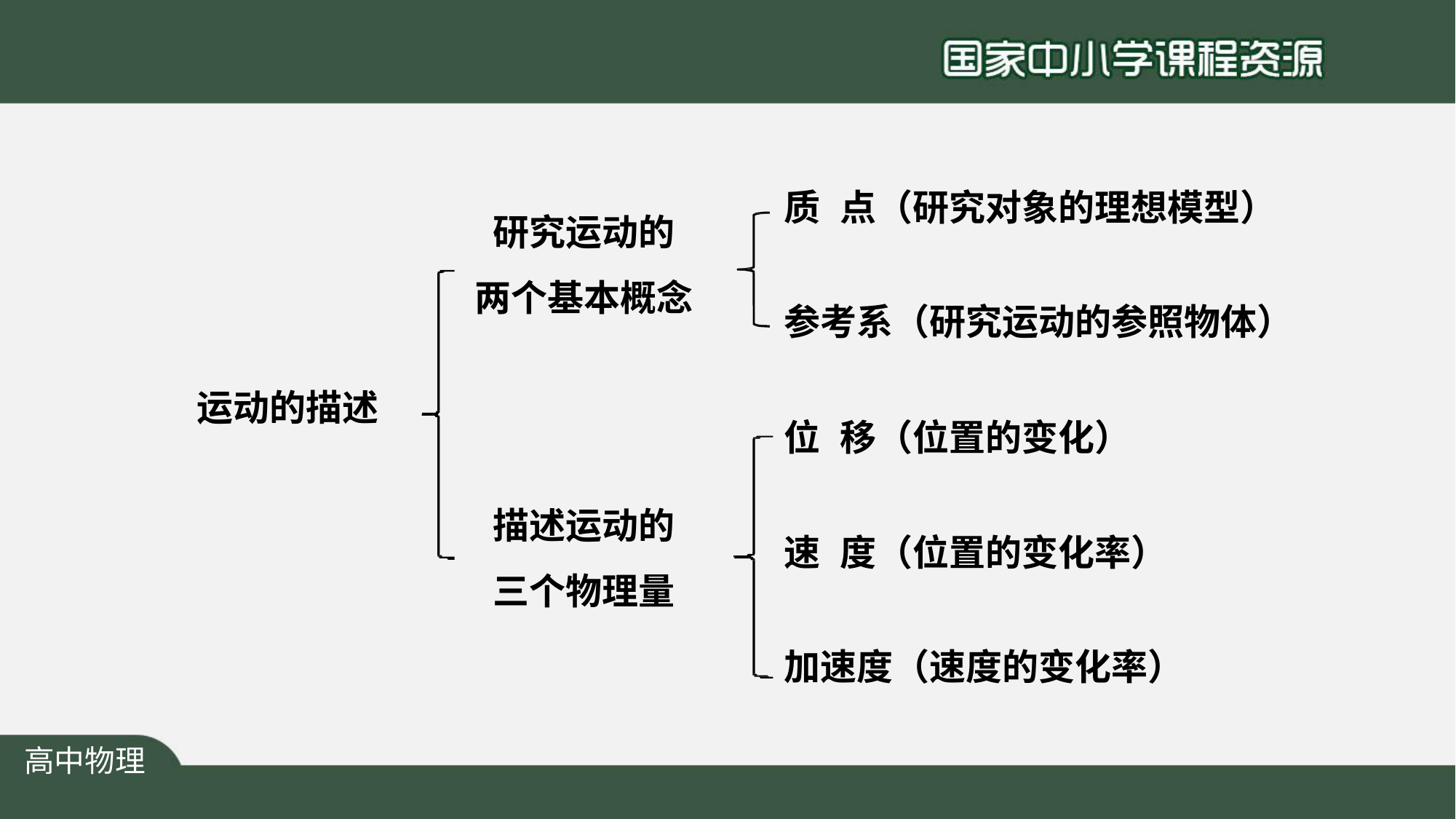

# 质	点（研究对象的理想模型）
研究运动的 两个基本概念

参考系（研究运动的参照物体）
运动的描述
位	移（位置的变化）

描述运动的 三个物理量
速	度（位置的变化率）
加速度（速度的变化率）
高中物理